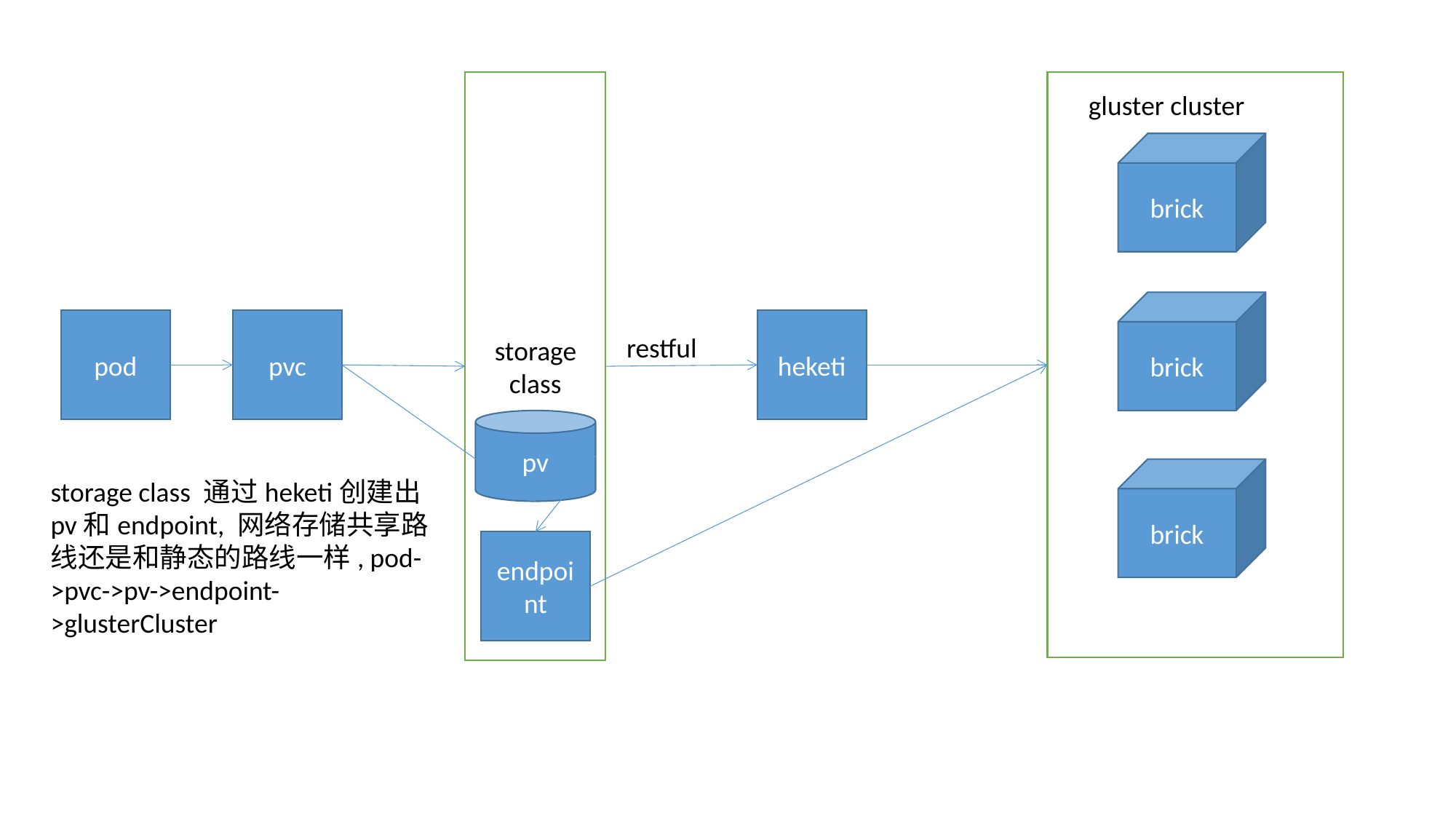

storage class

gluster cluster
brick
brick
pod
pvc
heketi
restful
pv
brick
storage class 通过heketi创建出pv和endpoint, 网络存储共享路线还是和静态的路线一样, pod->pvc->pv->endpoint->glusterCluster
endpoint